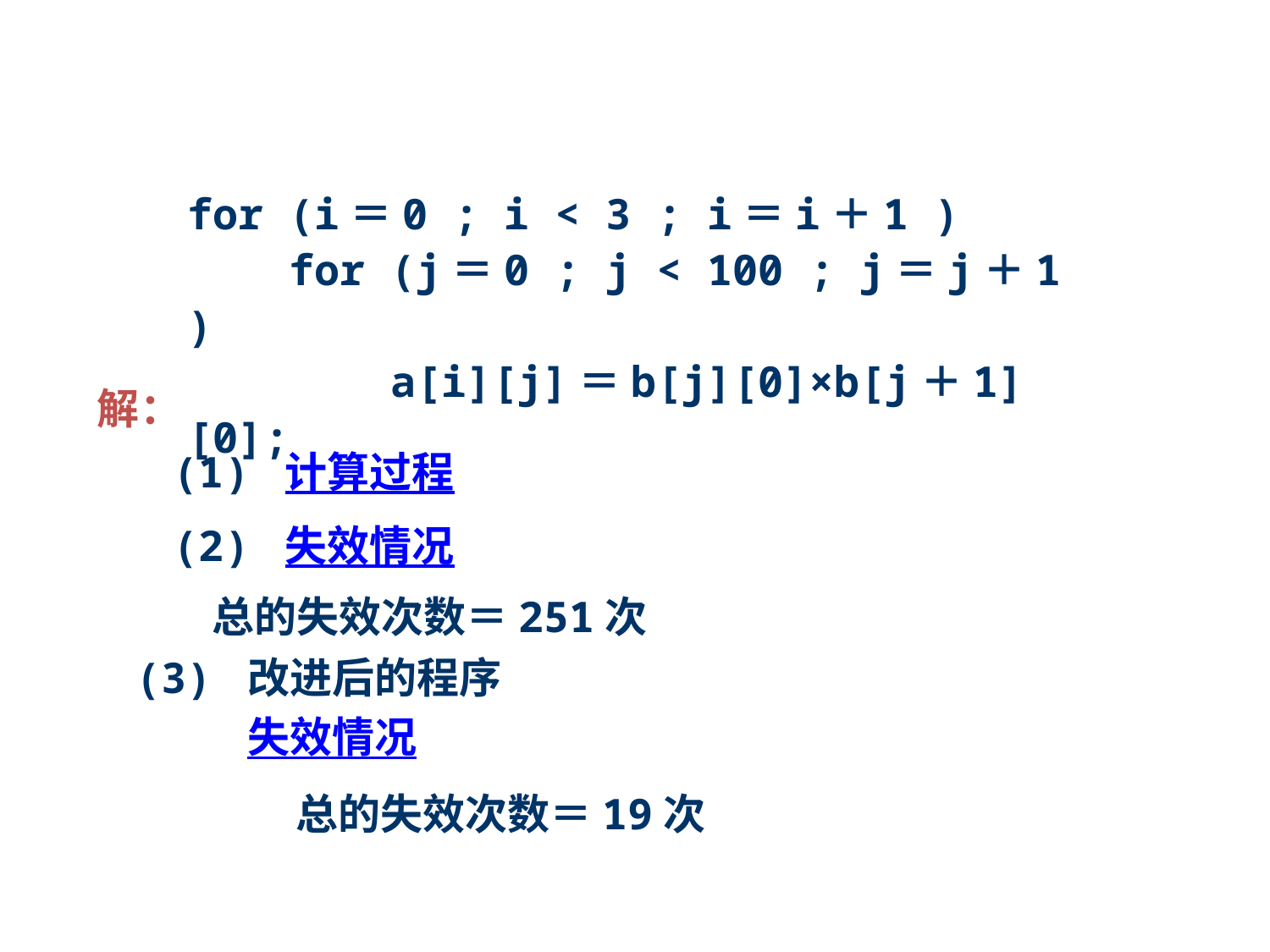

for (i＝0 ; i < 3 ; i＝i＋1 )
    for (j＝0 ; j < 100 ; j＝j＋1 )
        a[i][j]＝b[j][0]×b[j＋1][0];
解：
   (1) 计算过程
   (2) 失效情况
           总的失效次数＝251次
   (3) 改进后的程序
失效情况
    总的失效次数＝19次